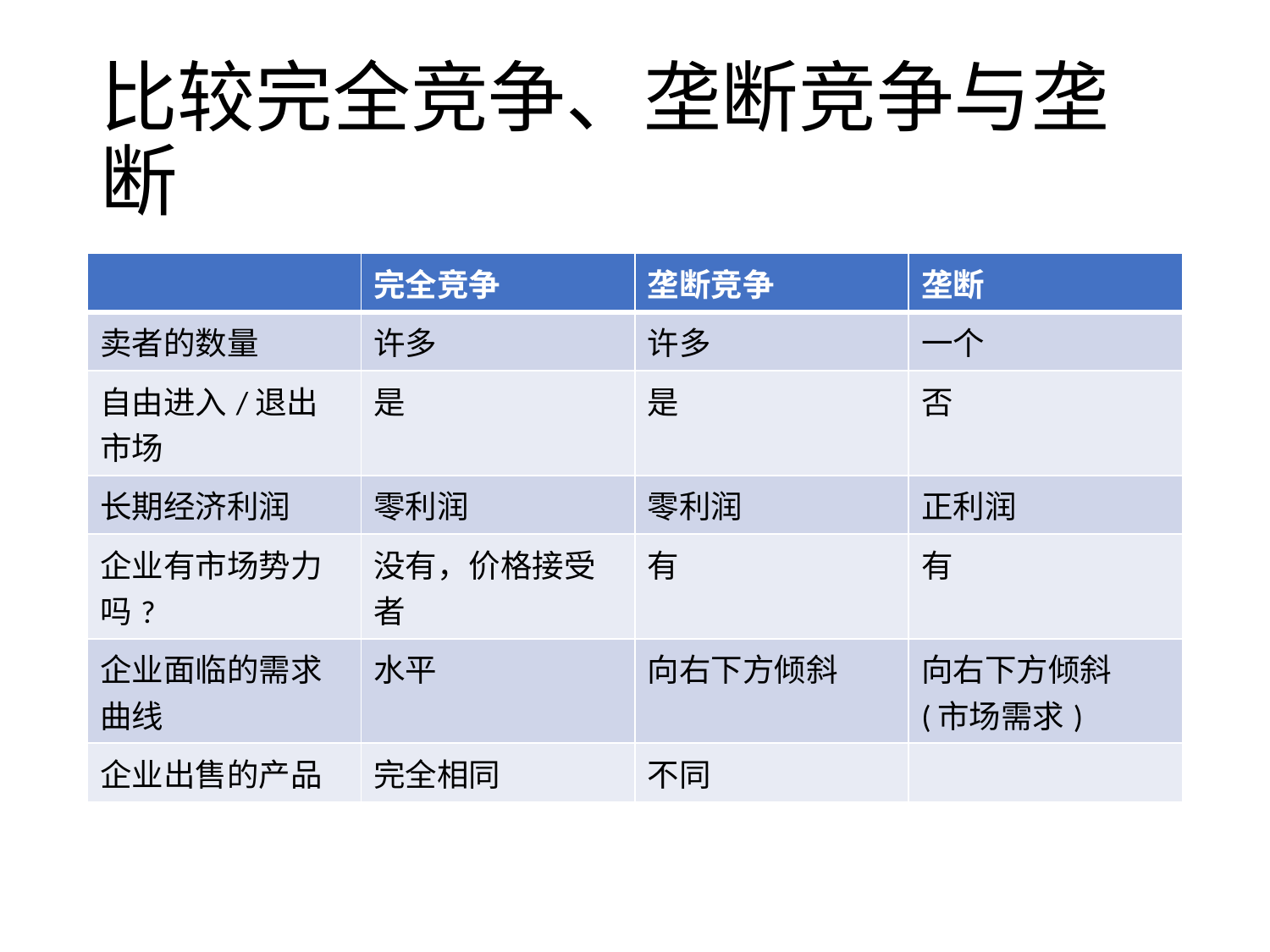

# 比较完全竞争、垄断竞争与垄断
|  | 完全竞争 | 垄断竞争 | 垄断 |
| --- | --- | --- | --- |
| 卖者的数量 | 许多 | 许多 | 一个 |
| 自由进入/退出市场 | 是 | 是 | 否 |
| 长期经济利润 | 零利润 | 零利润 | 正利润 |
| 企业有市场势力吗? | 没有，价格接受者 | 有 | 有 |
| 企业面临的需求曲线 | 水平 | 向右下方倾斜 | 向右下方倾斜 (市场需求) |
| 企业出售的产品 | 完全相同 | 不同 |  |